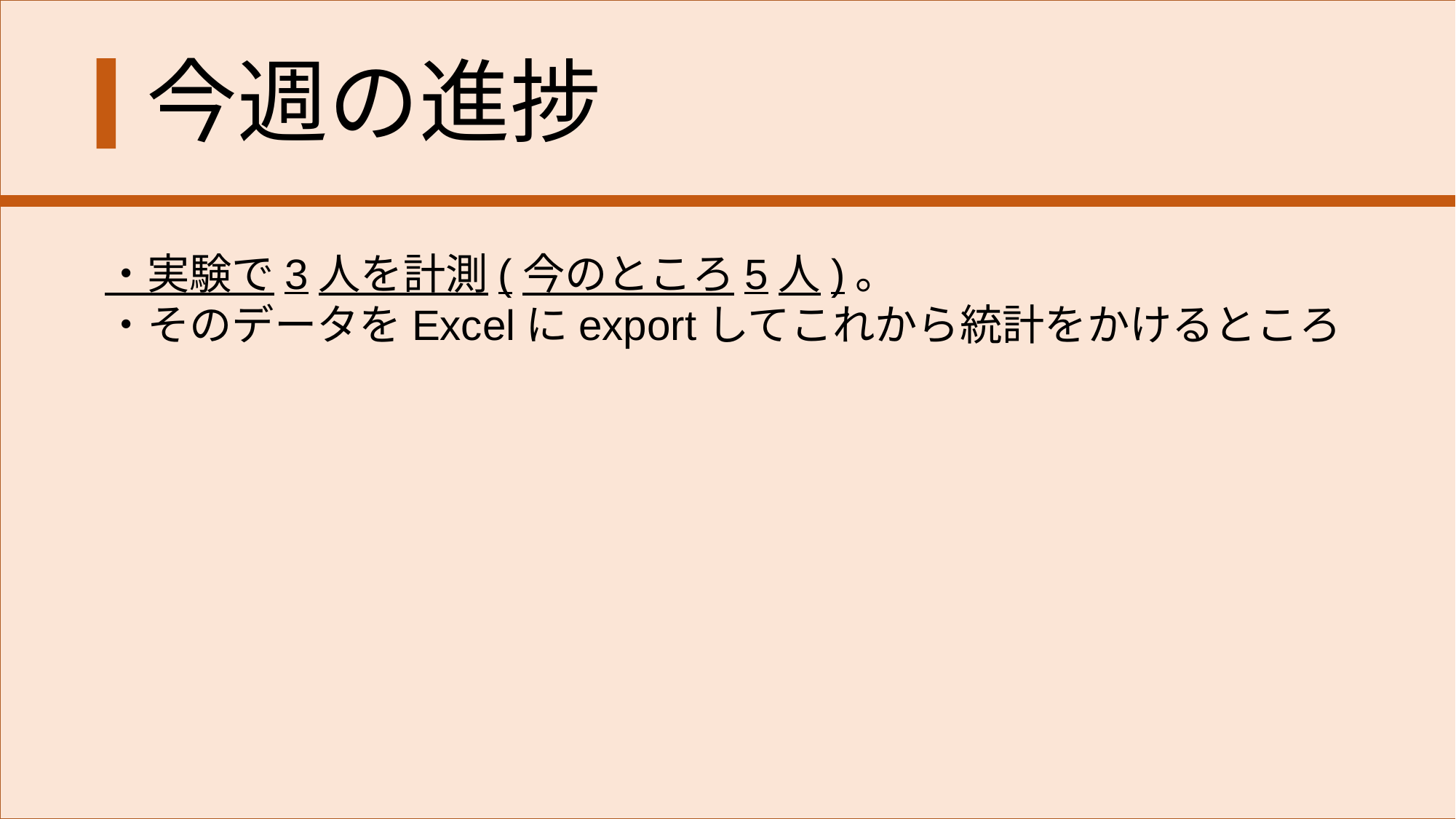

今週の進捗

・実験で3人を計測(今のところ5人)。
・そのデータをExcelにexportしてこれから統計をかけるところ